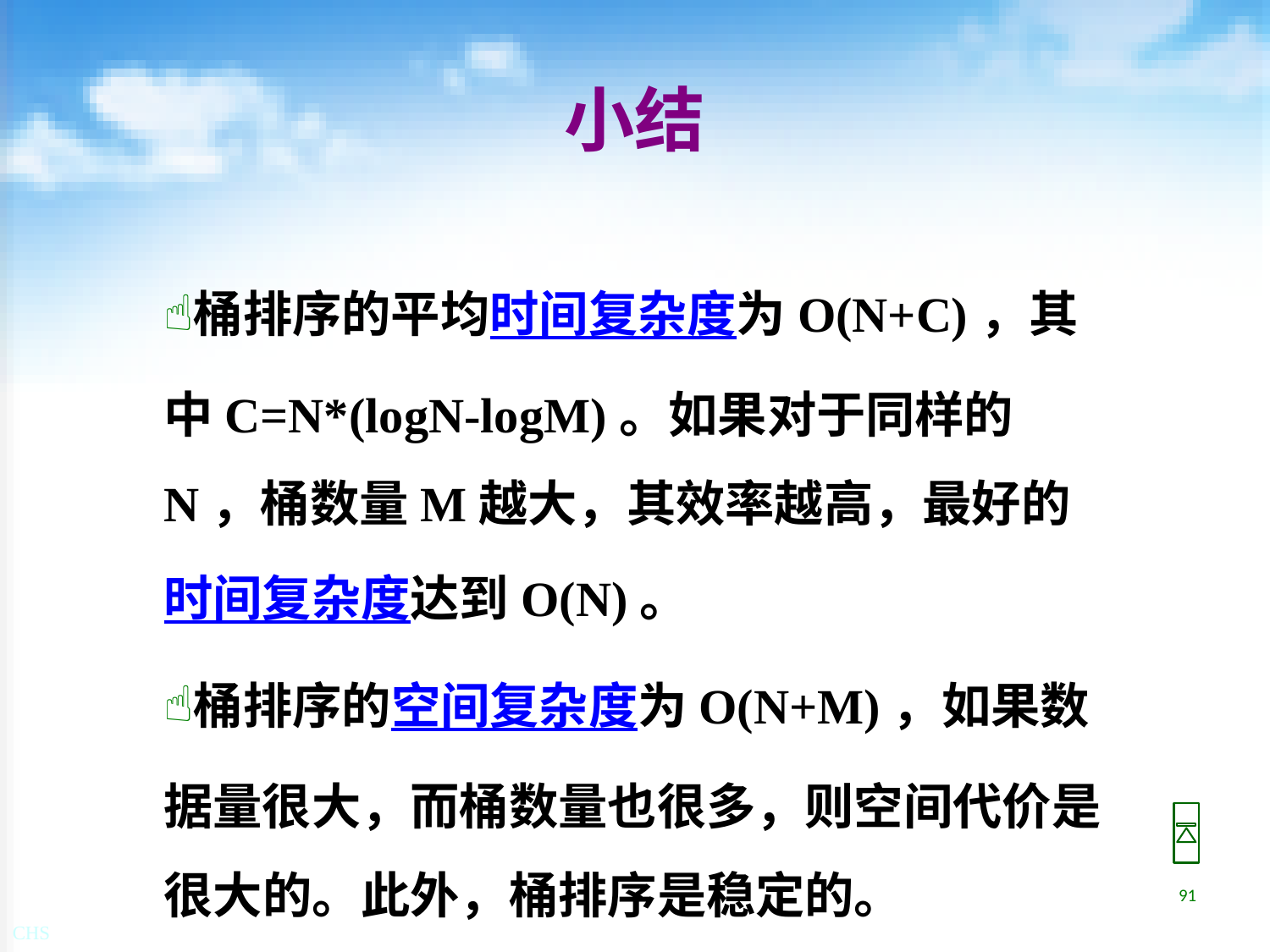

# 小结
桶排序的平均时间复杂度为O(N+C)，其中C=N*(logN-logM)。如果对于同样的N，桶数量M越大，其效率越高，最好的时间复杂度达到O(N)。
桶排序的空间复杂度为O(N+M)，如果数据量很大，而桶数量也很多，则空间代价是很大的。此外，桶排序是稳定的。

91